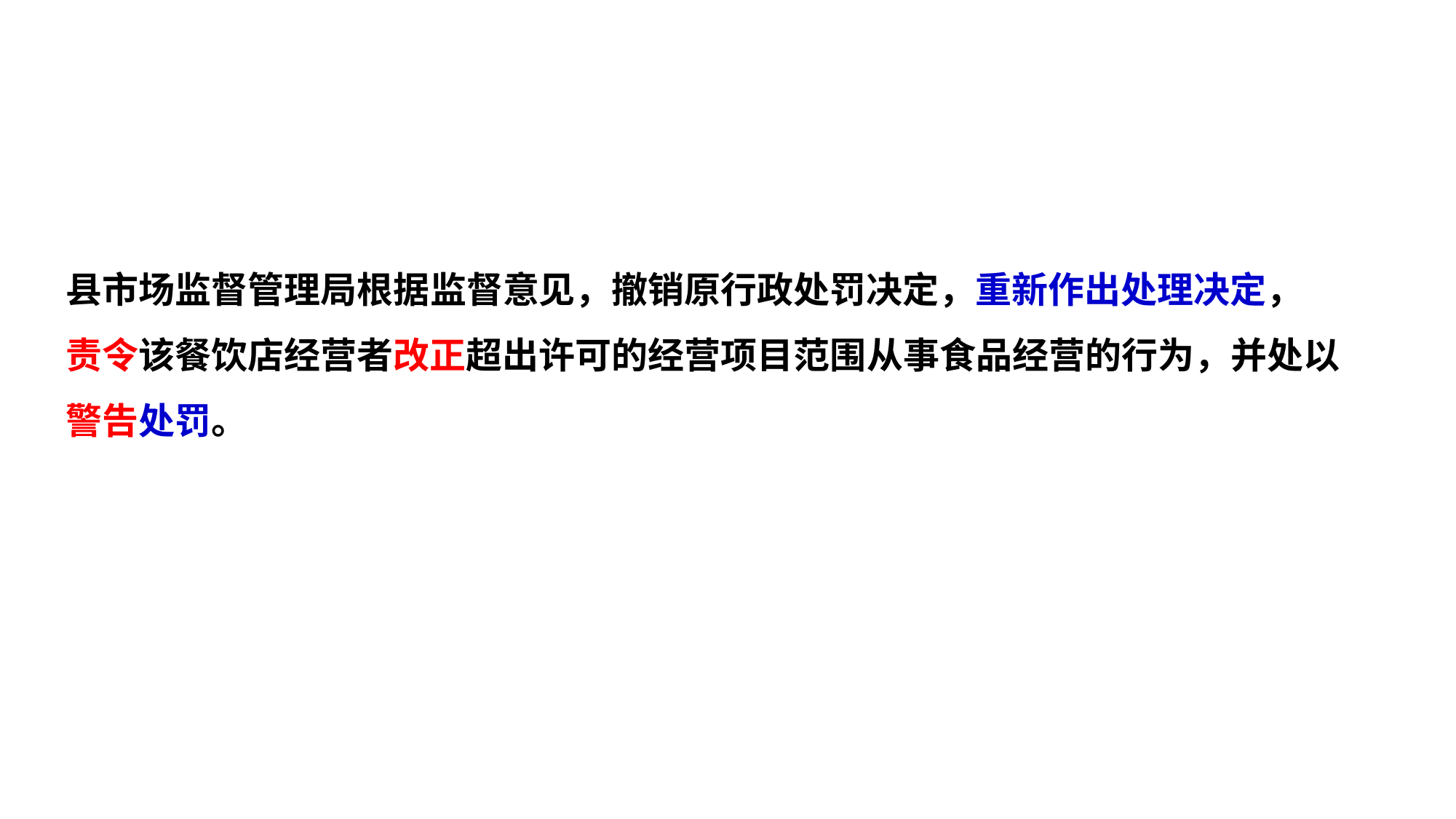

县市场监督管理局根据监督意见，撤销原行政处罚决定，重新作出处理决定，
责令该餐饮店经营者改正超出许可的经营项目范围从事食品经营的行为，并处以警告处罚。